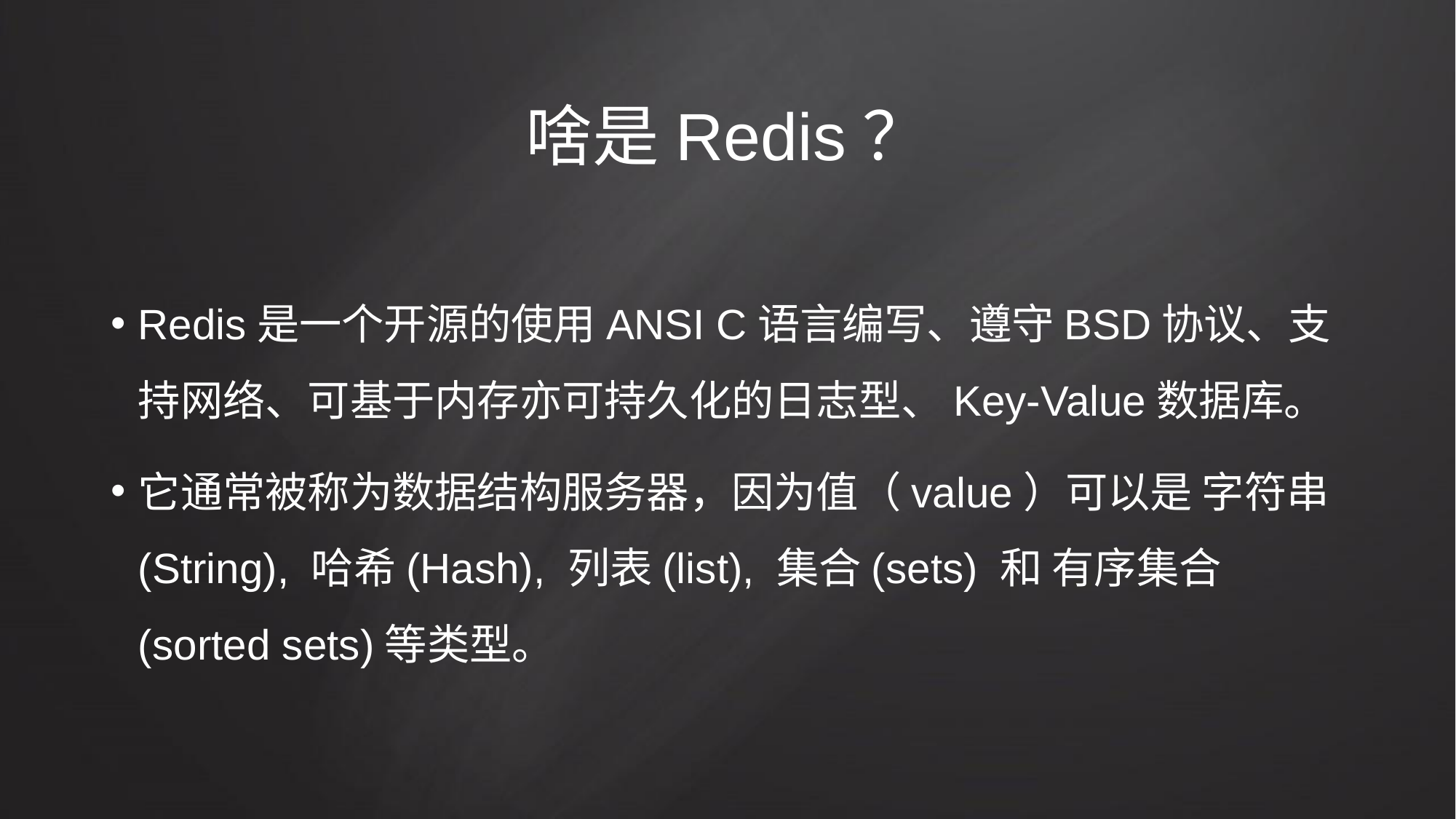

# 啥是Redis？
Redis是一个开源的使用ANSI C语言编写、遵守BSD协议、支持网络、可基于内存亦可持久化的日志型、Key-Value数据库。
它通常被称为数据结构服务器，因为值（value）可以是 字符串(String), 哈希(Hash), 列表(list), 集合(sets) 和 有序集合(sorted sets)等类型。